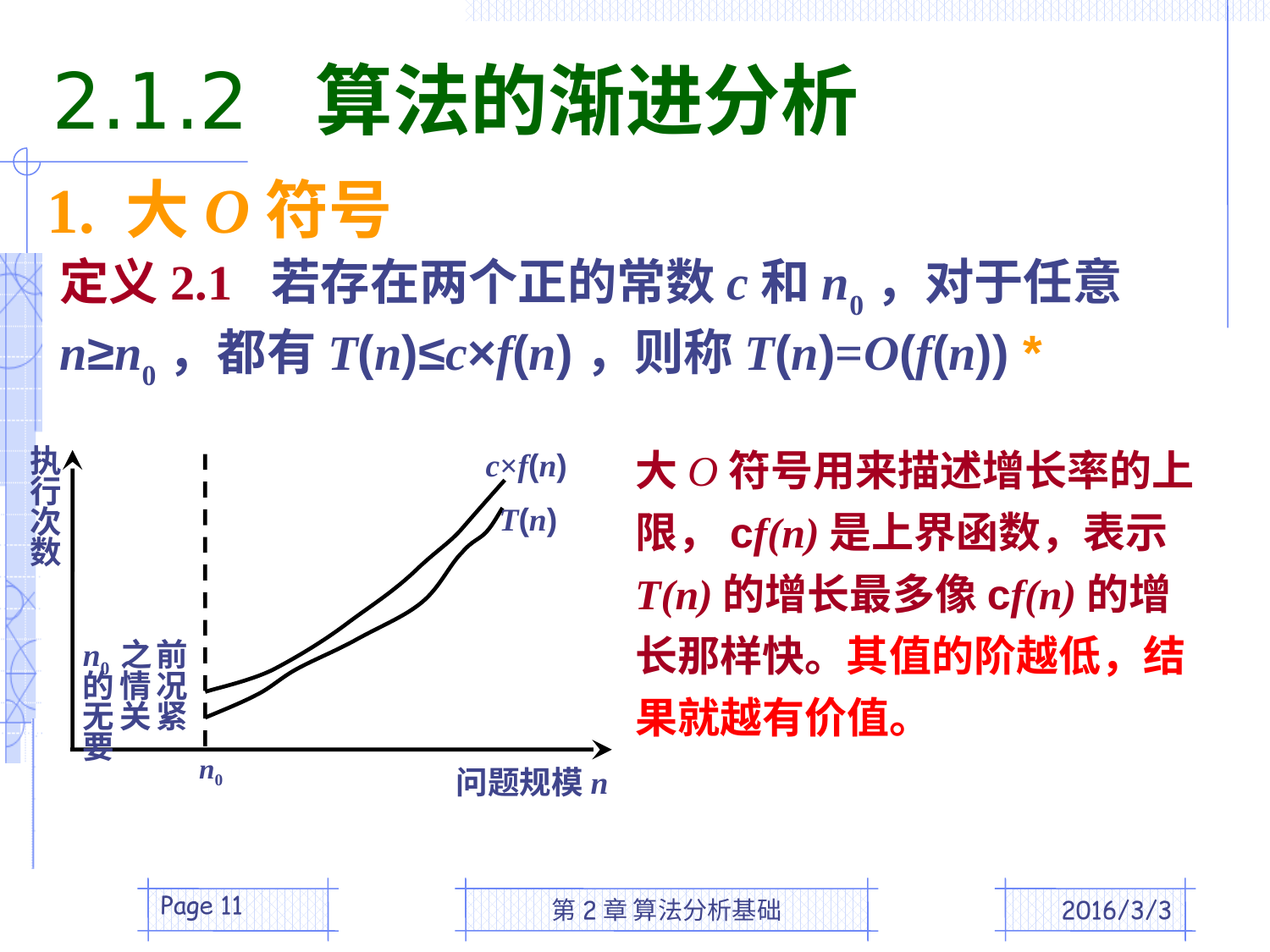

2.1.2  算法的渐进分析
1. 大O符号
定义2.1  若存在两个正的常数c和n0，对于任意n≥n0，都有T(n)≤c×f(n)，则称T(n)=O(f(n)) *
大O符号用来描述增长率的上限，cf(n)是上界函数，表示T(n)的增长最多像cf(n)的增长那样快。其值的阶越低，结果就越有价值。
c×f(n)
执行次数

T(n)

n0之前的情况无关紧要

n0
问题规模n
Page 11
第2章 算法分析基础
2016/3/3